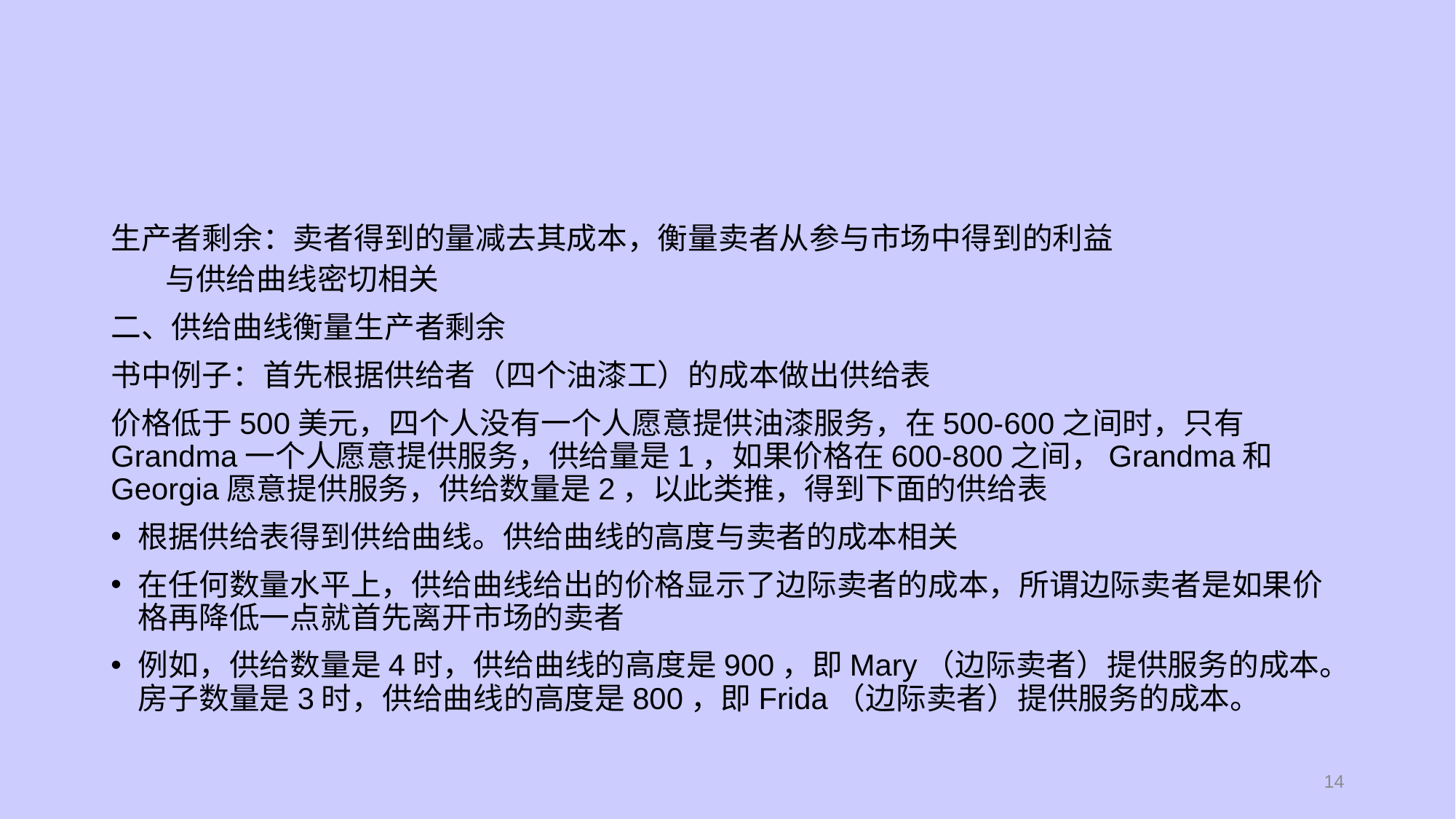

#
生产者剩余：卖者得到的量减去其成本，衡量卖者从参与市场中得到的利益
与供给曲线密切相关
二、供给曲线衡量生产者剩余
书中例子：首先根据供给者（四个油漆工）的成本做出供给表
价格低于500美元，四个人没有一个人愿意提供油漆服务，在500-600之间时，只有Grandma一个人愿意提供服务，供给量是1，如果价格在600-800之间，Grandma和Georgia愿意提供服务，供给数量是2，以此类推，得到下面的供给表
根据供给表得到供给曲线。供给曲线的高度与卖者的成本相关
在任何数量水平上，供给曲线给出的价格显示了边际卖者的成本，所谓边际卖者是如果价格再降低一点就首先离开市场的卖者
例如，供给数量是4时，供给曲线的高度是900，即Mary（边际卖者）提供服务的成本。房子数量是3时，供给曲线的高度是800，即Frida（边际卖者）提供服务的成本。

14